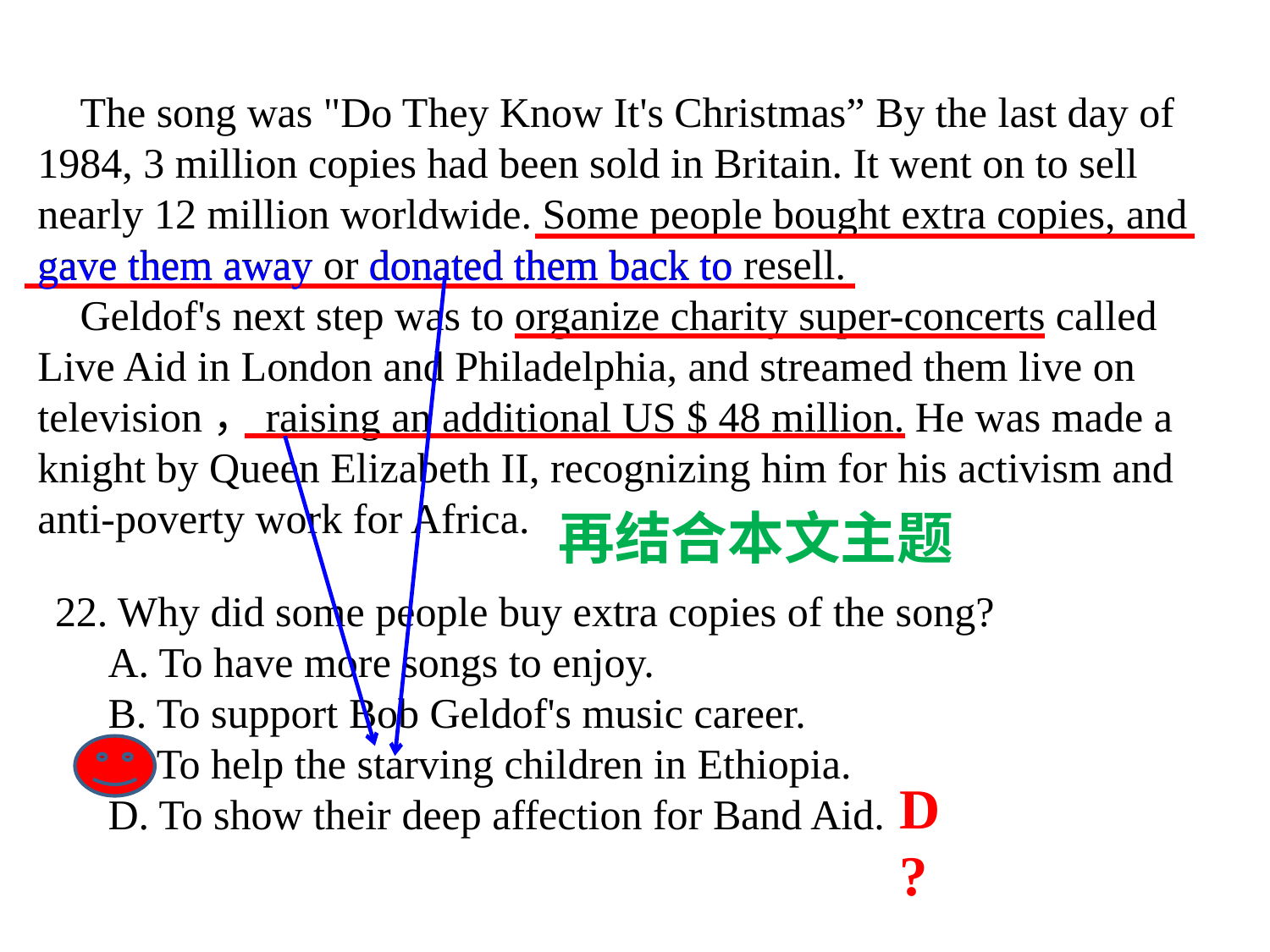

The song was "Do They Know It's Christmas” By the last day of 1984, 3 million copies had been sold in Britain. It went on to sell nearly 12 million worldwide. Some people bought extra copies, and gave them away or donated them back to resell.
Geldof's next step was to organize charity super-concerts called Live Aid in London and Philadelphia, and streamed them live on television，raising an additional US $ 48 million. He was made a knight by Queen Elizabeth II, recognizing him for his activism and anti-poverty work for Africa.
gave them away
donated them back to
再结合本文主题
22. Why did some people buy extra copies of the song?
     A. To have more songs to enjoy.
     B. To support Bob Geldof's music career.
     C. To help the starving children in Ethiopia.
     D. To show their deep affection for Band Aid.

D ?